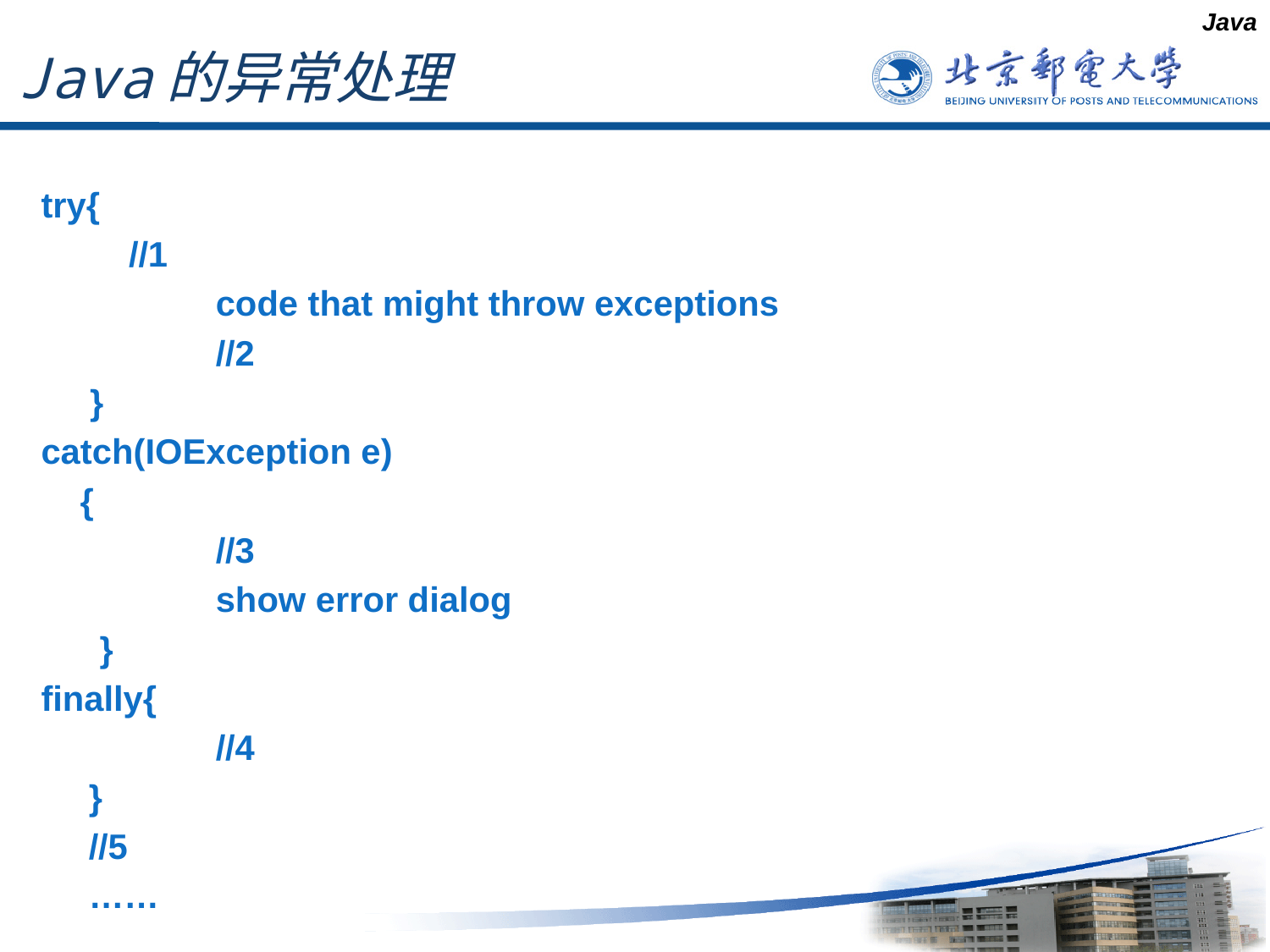

Java
# Java的异常处理

try{
         //1
		code that might throw exceptions
		//2
     }
catch(IOException e)
    {
		//3
		show error dialog
      }
finally{
		//4
	}
	//5
	……